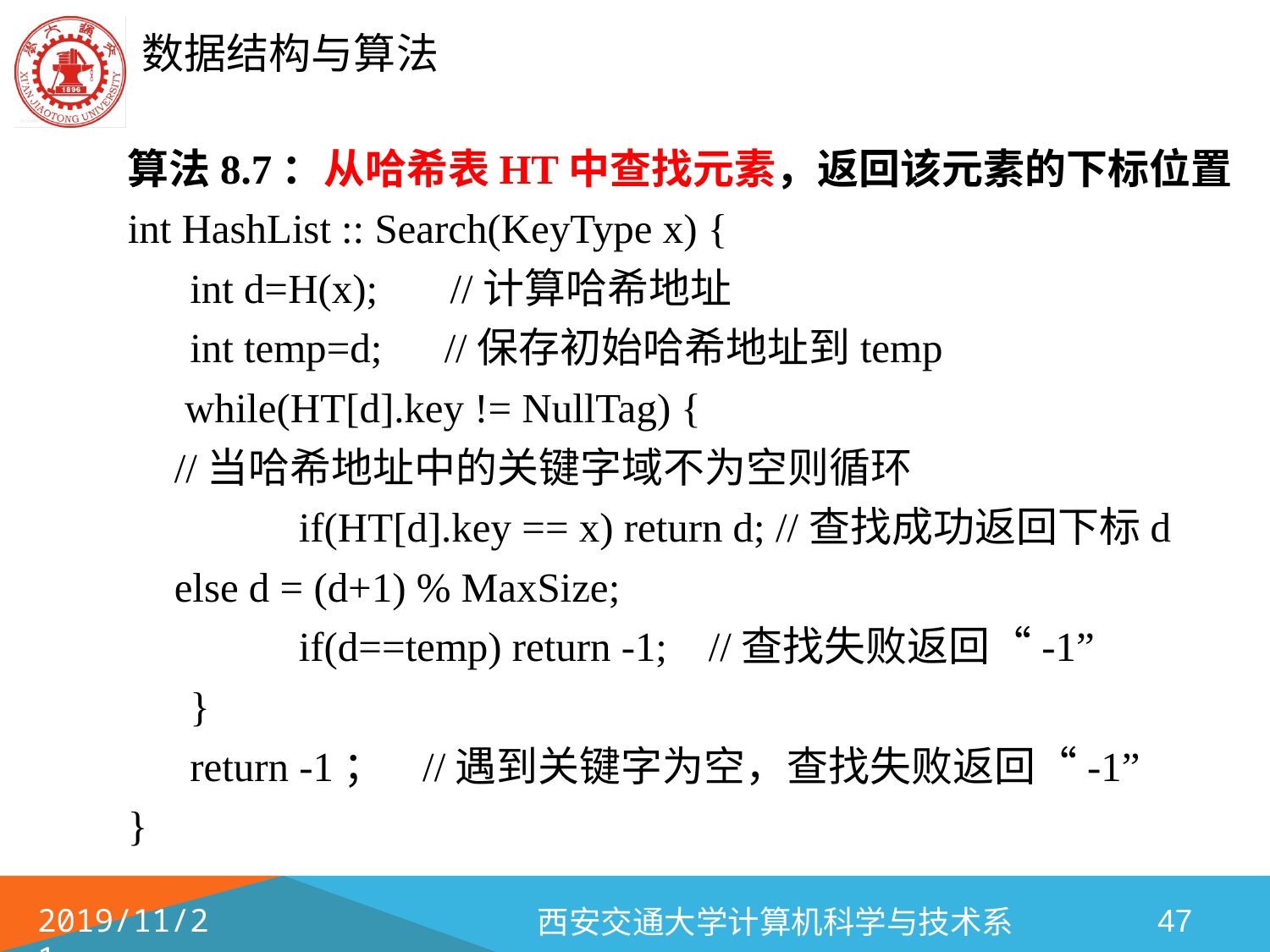

算法8.7：从哈希表HT中查找元素，返回该元素的下标位置
int HashList :: Search(KeyType x) {
      int d=H(x);       //计算哈希地址
      int temp=d;      //保存初始哈希地址到temp
	 while(HT[d].key != NullTag) {
		//当哈希地址中的关键字域不为空则循环
         	if(HT[d].key == x) return d; //查找成功返回下标d
		else d = (d+1) % MaxSize;
         	if(d==temp) return -1;    //查找失败返回“-1”
      }
      return -1；   //遇到关键字为空，查找失败返回“-1”
}